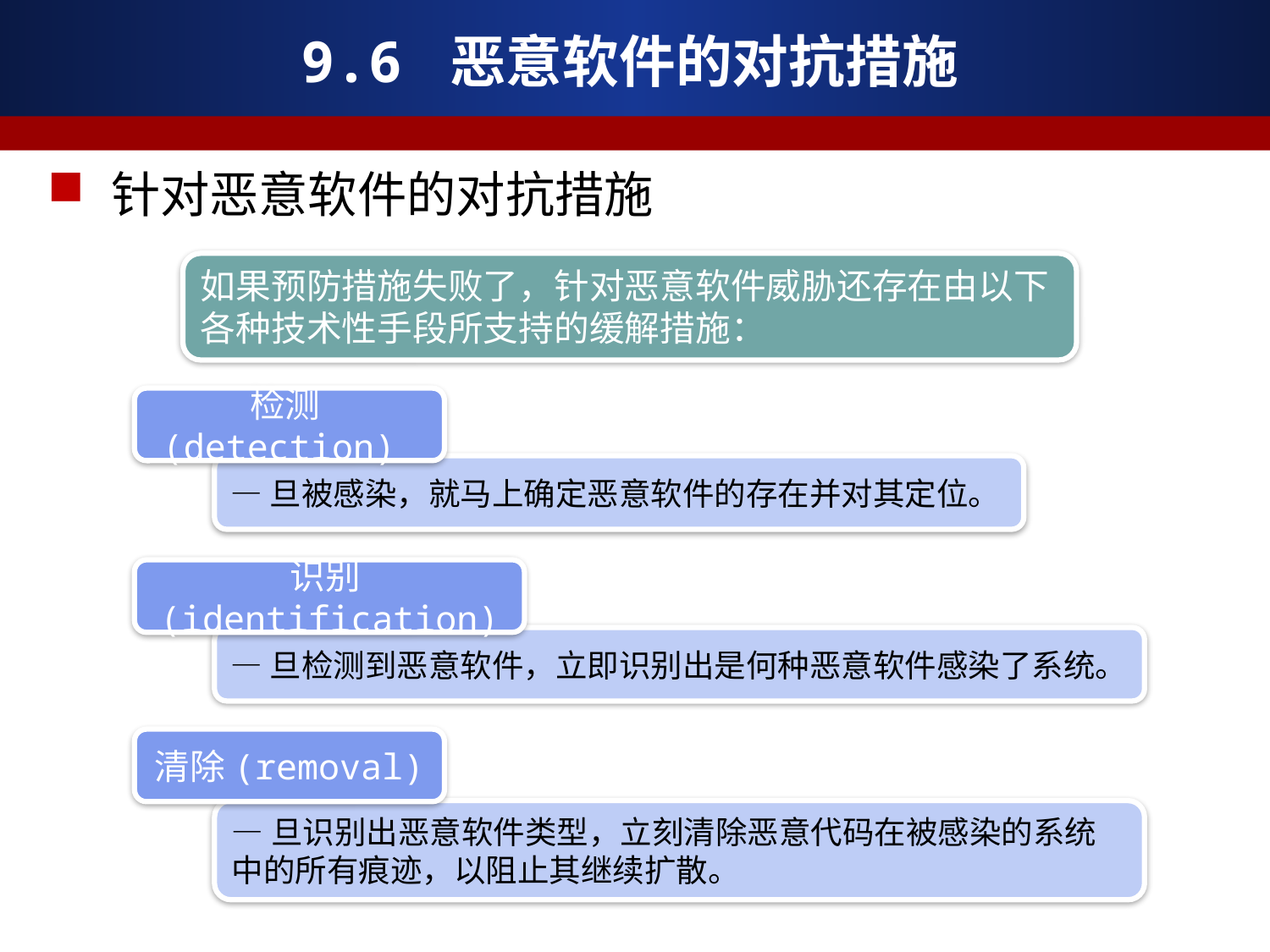

# 9.6 恶意软件的对抗措施
针对恶意软件的对抗措施
如果预防措施失败了，针对恶意软件威胁还存在由以下各种技术性手段所支持的缓解措施：
检测(detection)
—旦被感染，就马上确定恶意软件的存在并对其定位。
识别(identification)
—旦检测到恶意软件，立即识别出是何种恶意软件感染了系统。
清除(removal)
—旦识别出恶意软件类型，立刻清除恶意代码在被感染的系统中的所有痕迹，以阻止其继续扩散。
54